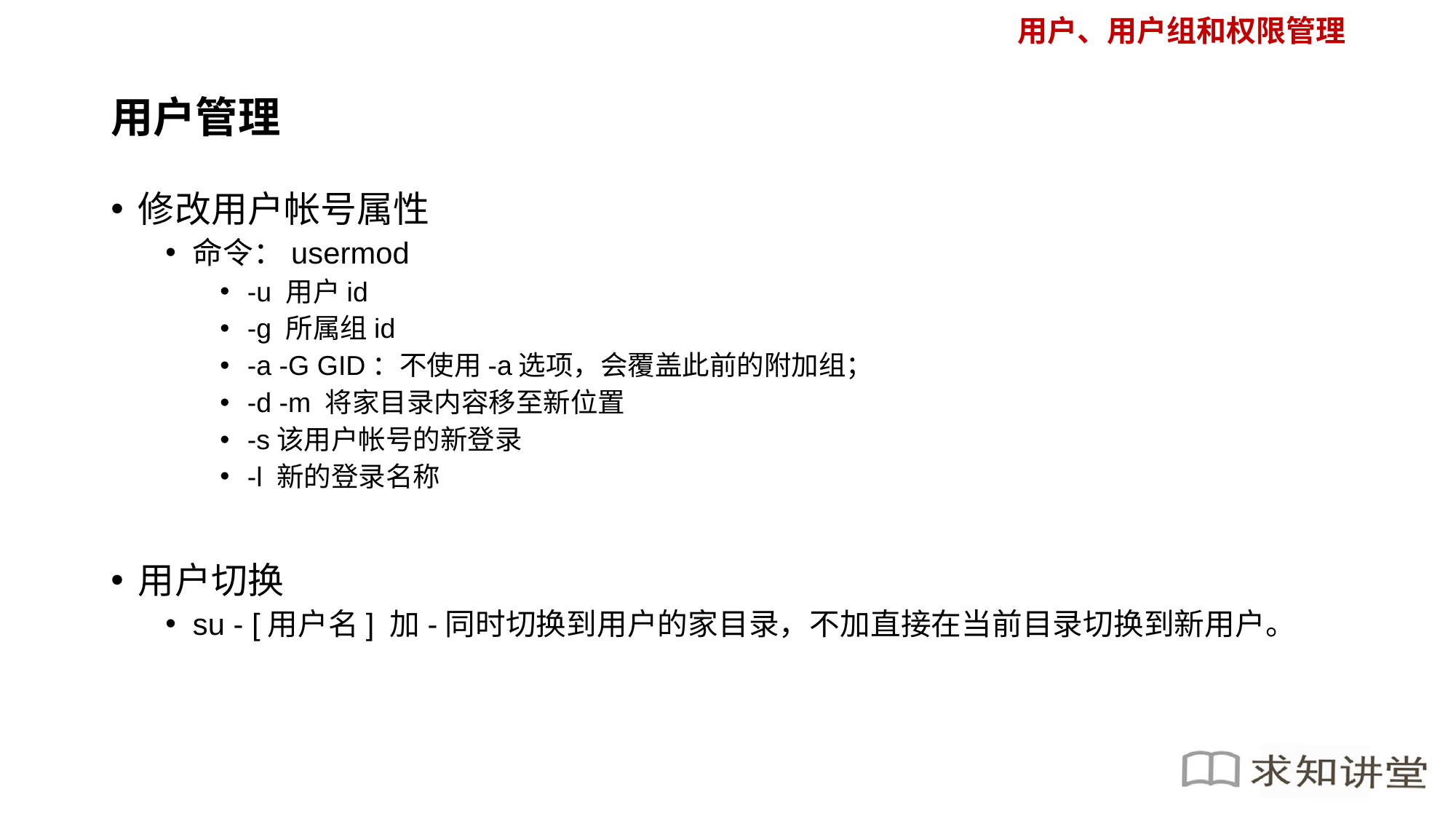

用户、用户组和权限管理
# 用户管理
修改用户帐号属性
命令：usermod
-u 用户id
-g 所属组id
-a -G GID：不使用-a选项，会覆盖此前的附加组；
-d -m 将家目录内容移至新位置
-s该用户帐号的新登录
-l 新的登录名称

用户切换
su - [用户名] 加-同时切换到用户的家目录，不加直接在当前目录切换到新用户。